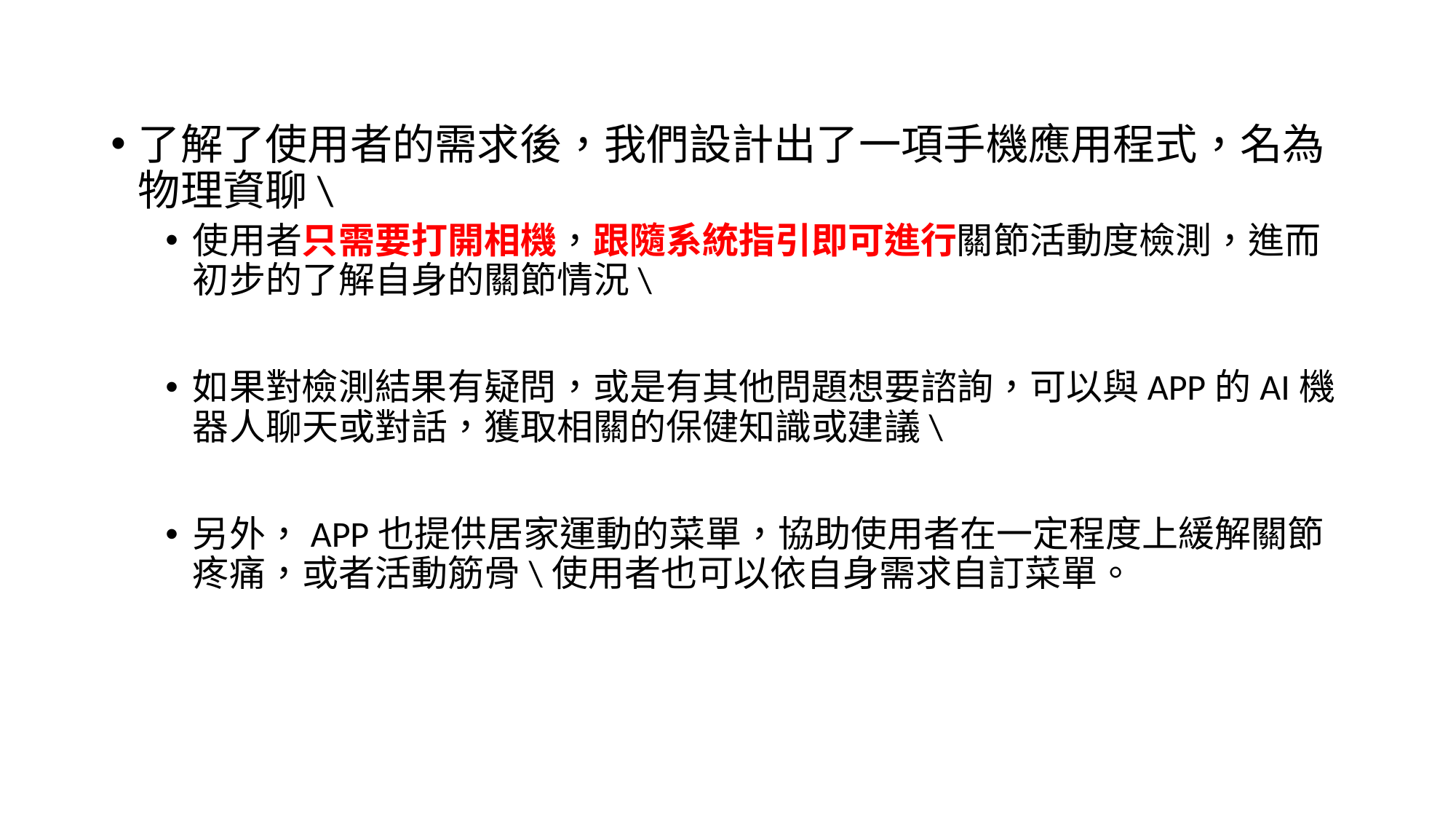

了解了使用者的需求後，我們設計出了一項手機應用程式，名為物理資聊\
使用者只需要打開相機，跟隨系統指引即可進行關節活動度檢測，進而初步的了解自身的關節情況\

如果對檢測結果有疑問，或是有其他問題想要諮詢，可以與APP的AI機器人聊天或對話，獲取相關的保健知識或建議\

另外，APP也提供居家運動的菜單，協助使用者在一定程度上緩解關節疼痛，或者活動筋骨\使用者也可以依自身需求自訂菜單。